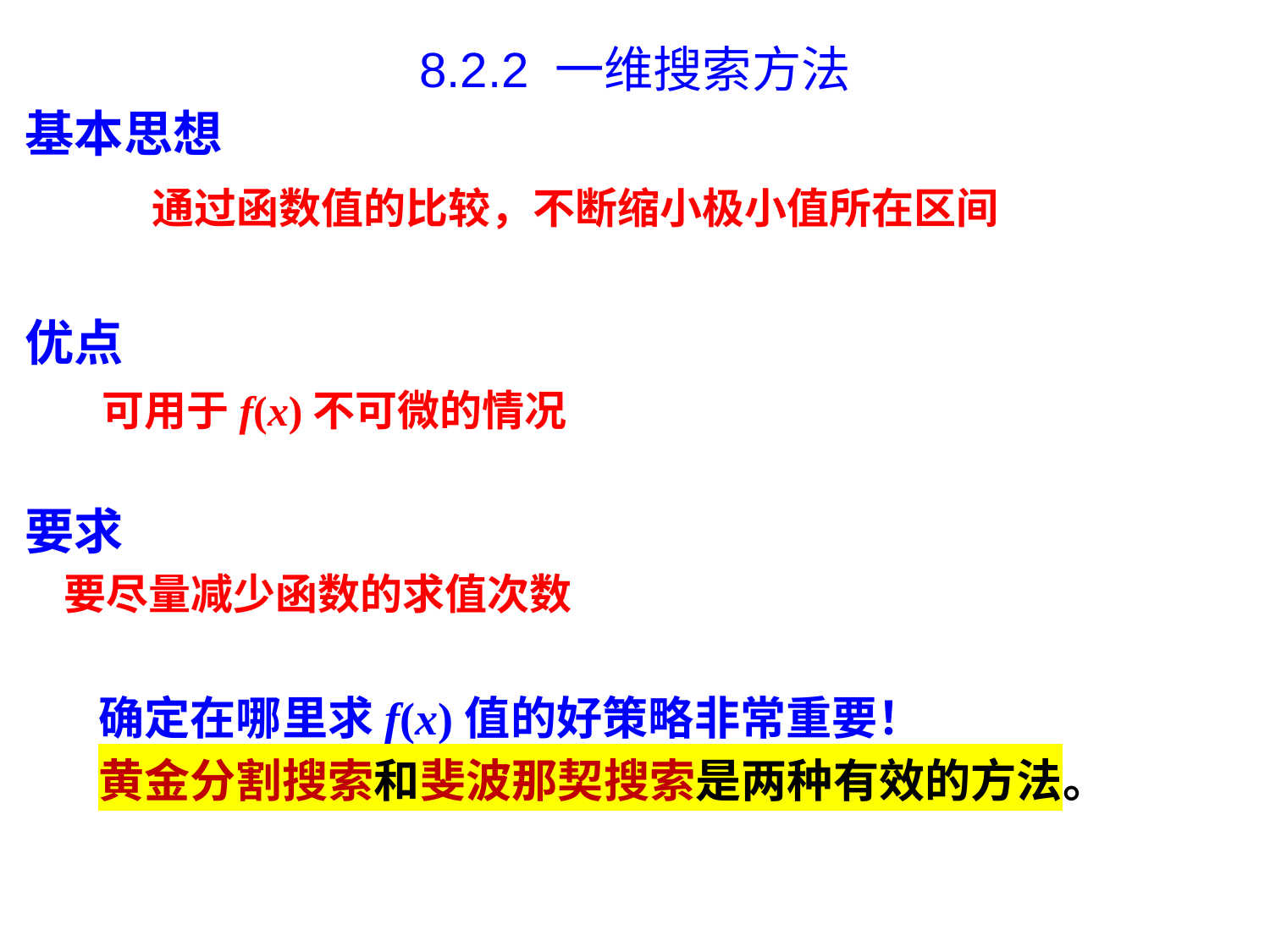

# 8.2.2 一维搜索方法
基本思想
	通过函数值的比较，不断缩小极小值所在区间

优点
       可用于f(x)不可微的情况

要求
   要尽量减少函数的求值次数

      确定在哪里求f(x)值的好策略非常重要！
      黄金分割搜索和斐波那契搜索是两种有效的方法。